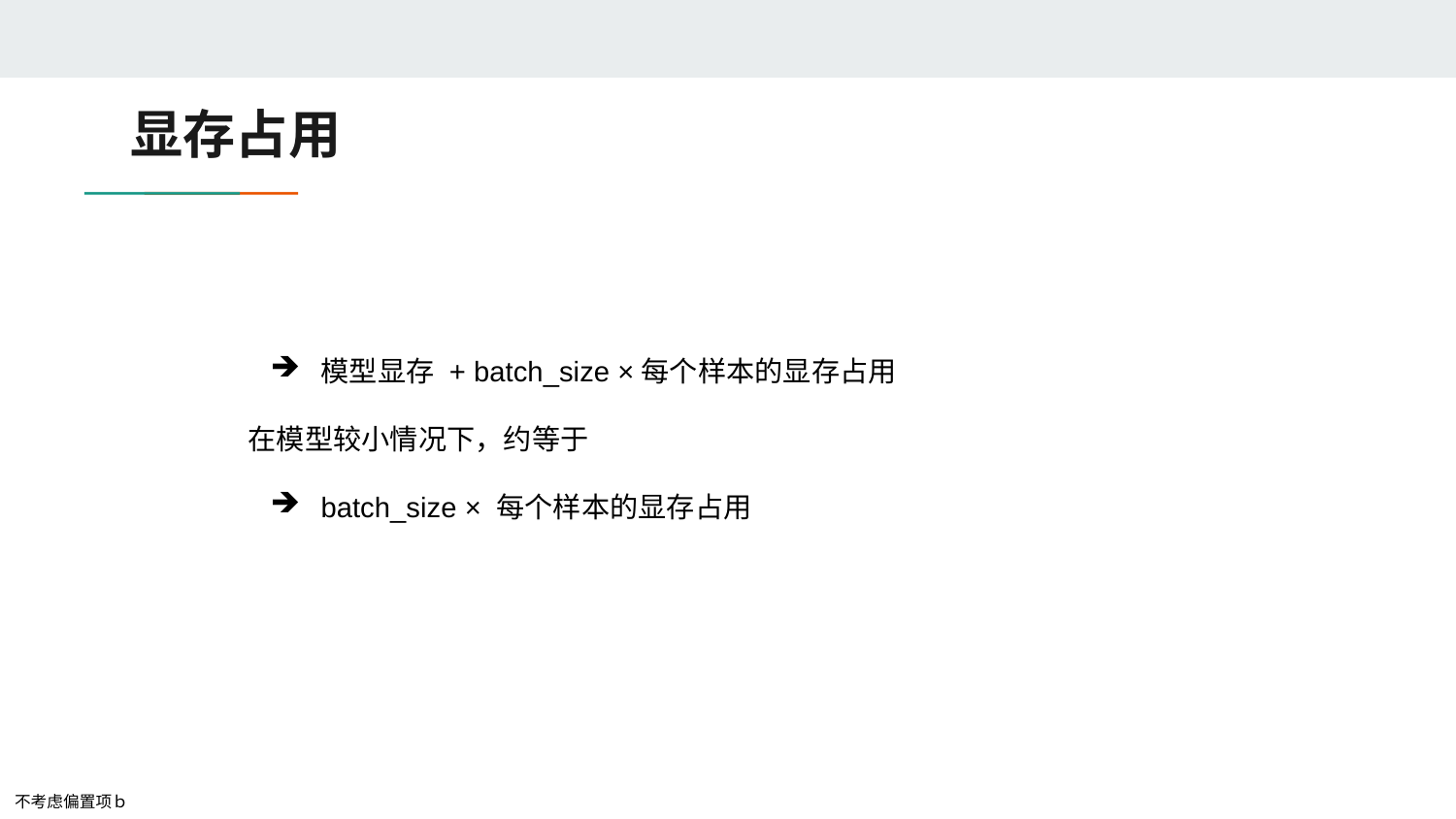

# 显存占用
模型显存 + batch_size ×每个样本的显存占用
在模型较小情况下，约等于
batch_size × 每个样本的显存占用
不考虑偏置项ｂ